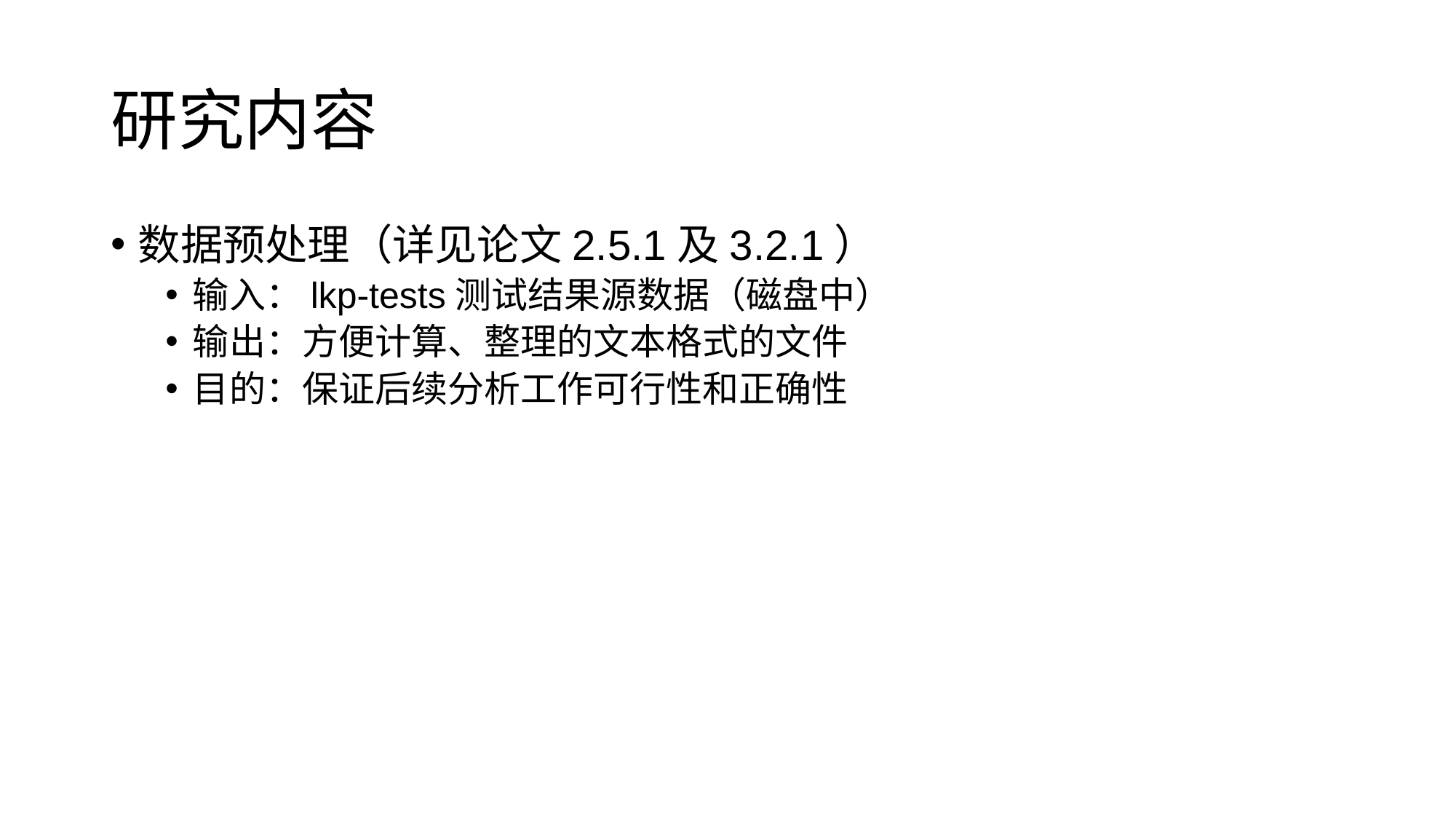

# 研究内容
数据预处理（详见论文2.5.1及3.2.1）
输入：lkp-tests测试结果源数据（磁盘中）
输出：方便计算、整理的文本格式的文件
目的：保证后续分析工作可行性和正确性